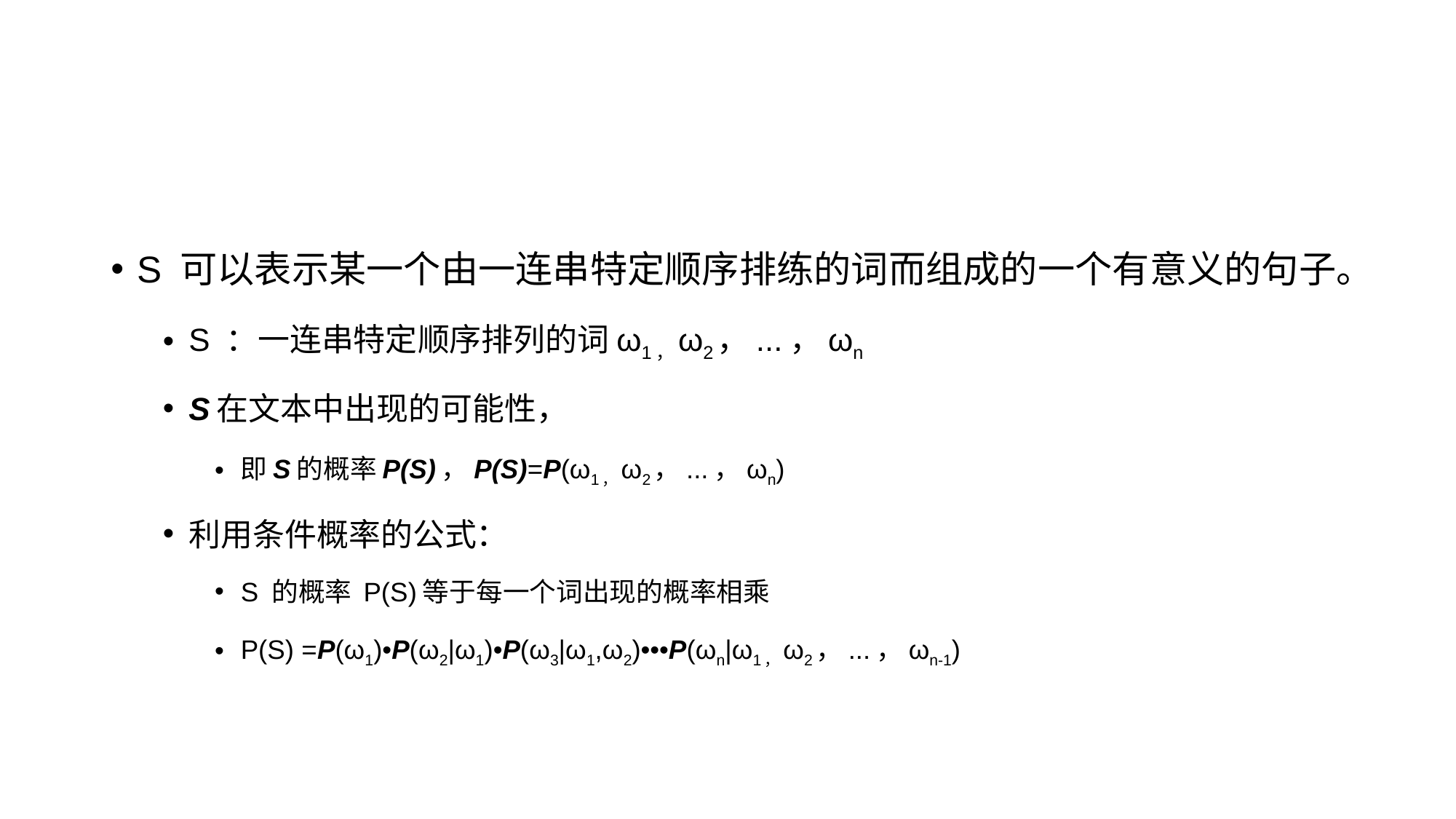

#
S 可以表示某一个由一连串特定顺序排练的词而组成的一个有意义的句子。
S ：一连串特定顺序排列的词ω1，ω2，...，ωn
S在文本中出现的可能性，
即S的概率P(S)，P(S)=P(ω1，ω2，...，ωn)
利用条件概率的公式：
S 的概率 P(S)等于每一个词出现的概率相乘
P(S) =P(ω1)•P(ω2|ω1)•P(ω3|ω1,ω2)•••P(ωn|ω1，ω2，...，ωn-1)